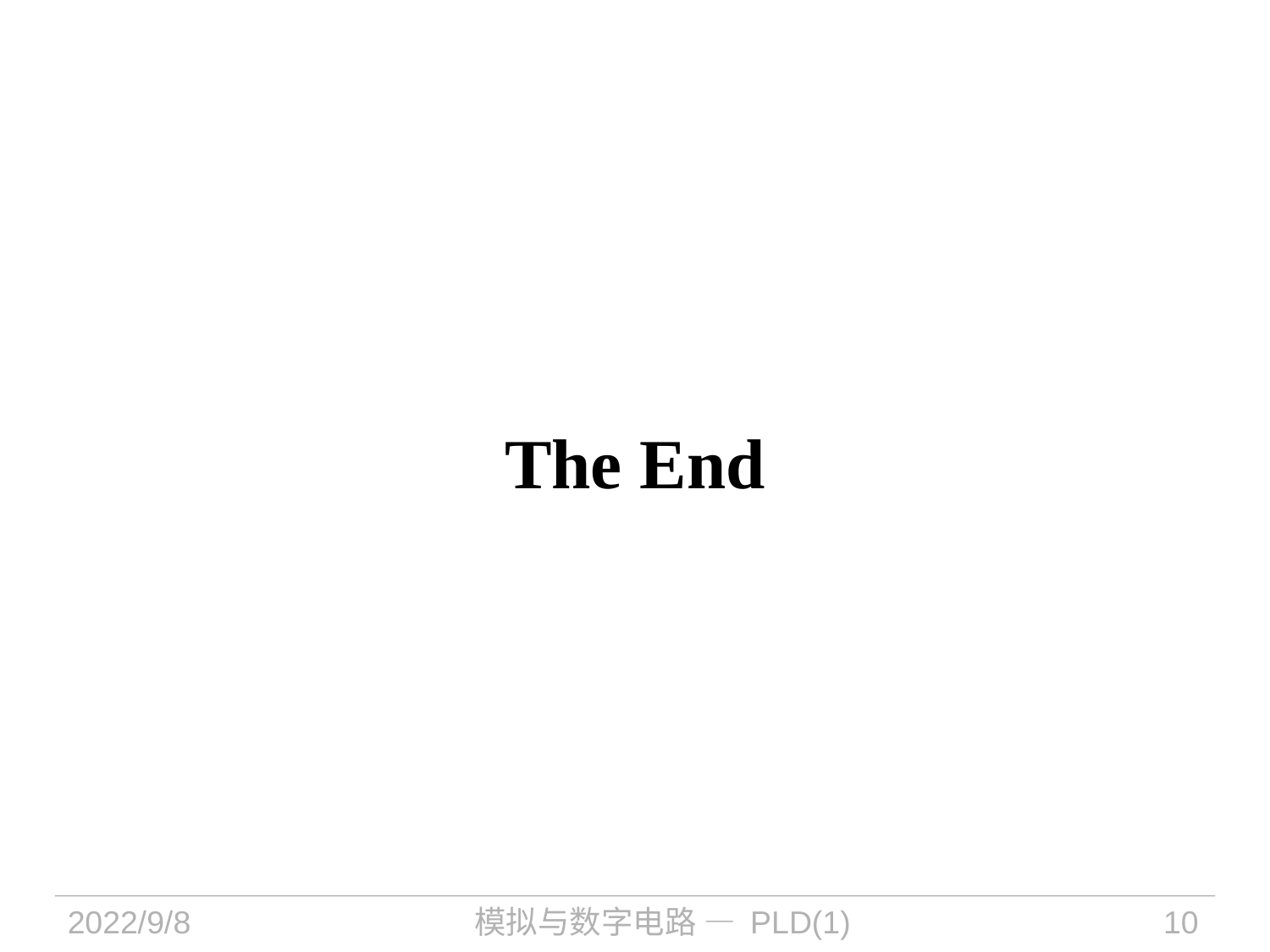

# The End
2022/9/8
模拟与数字电路 — PLD(1)
10